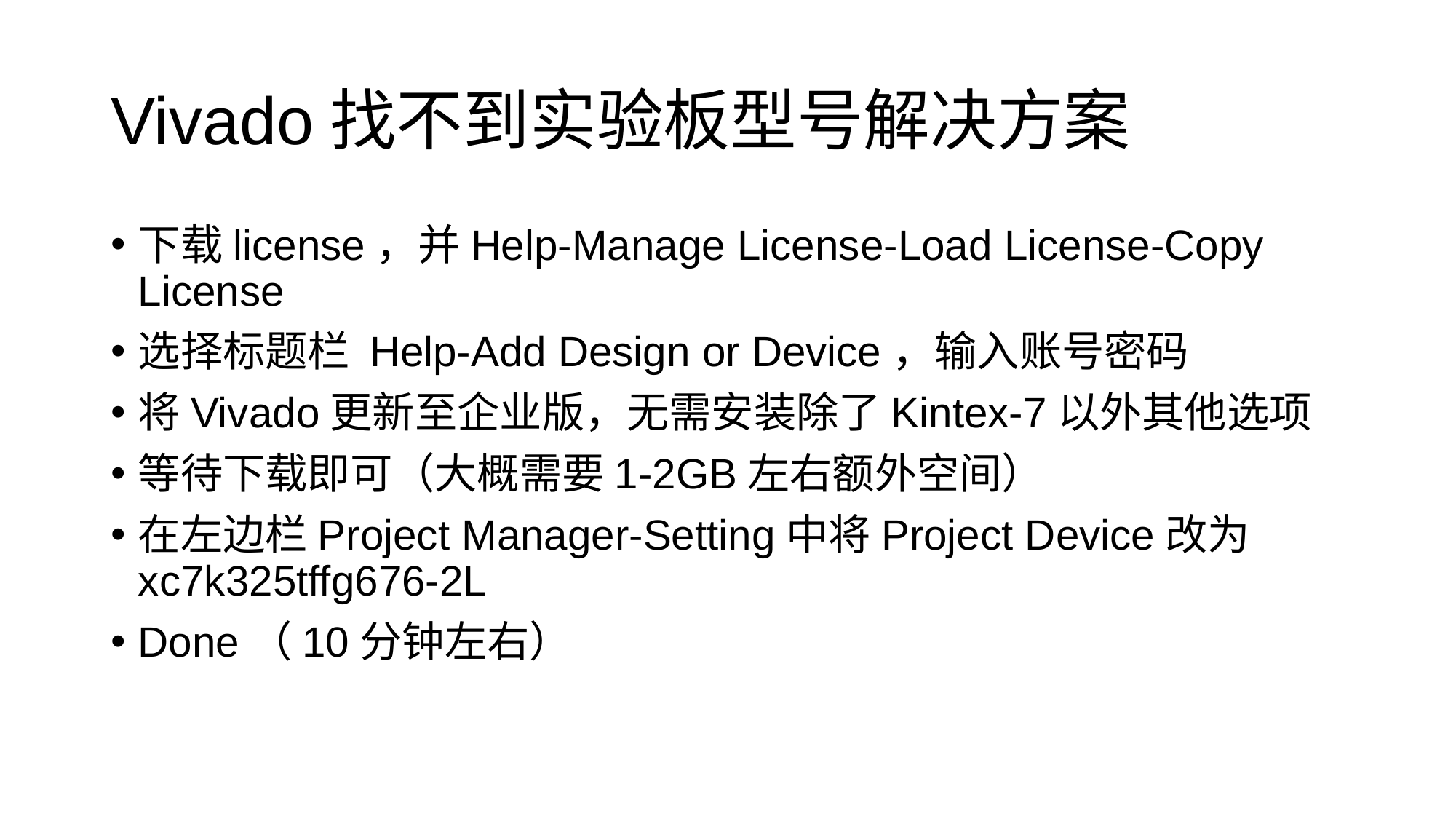

# Vivado找不到实验板型号解决方案
下载license，并Help-Manage License-Load License-Copy License
选择标题栏 Help-Add Design or Device，输入账号密码
将Vivado更新至企业版，无需安装除了Kintex-7以外其他选项
等待下载即可（大概需要1-2GB左右额外空间）
在左边栏Project Manager-Setting中将Project Device改为xc7k325tffg676-2L
Done（10分钟左右）